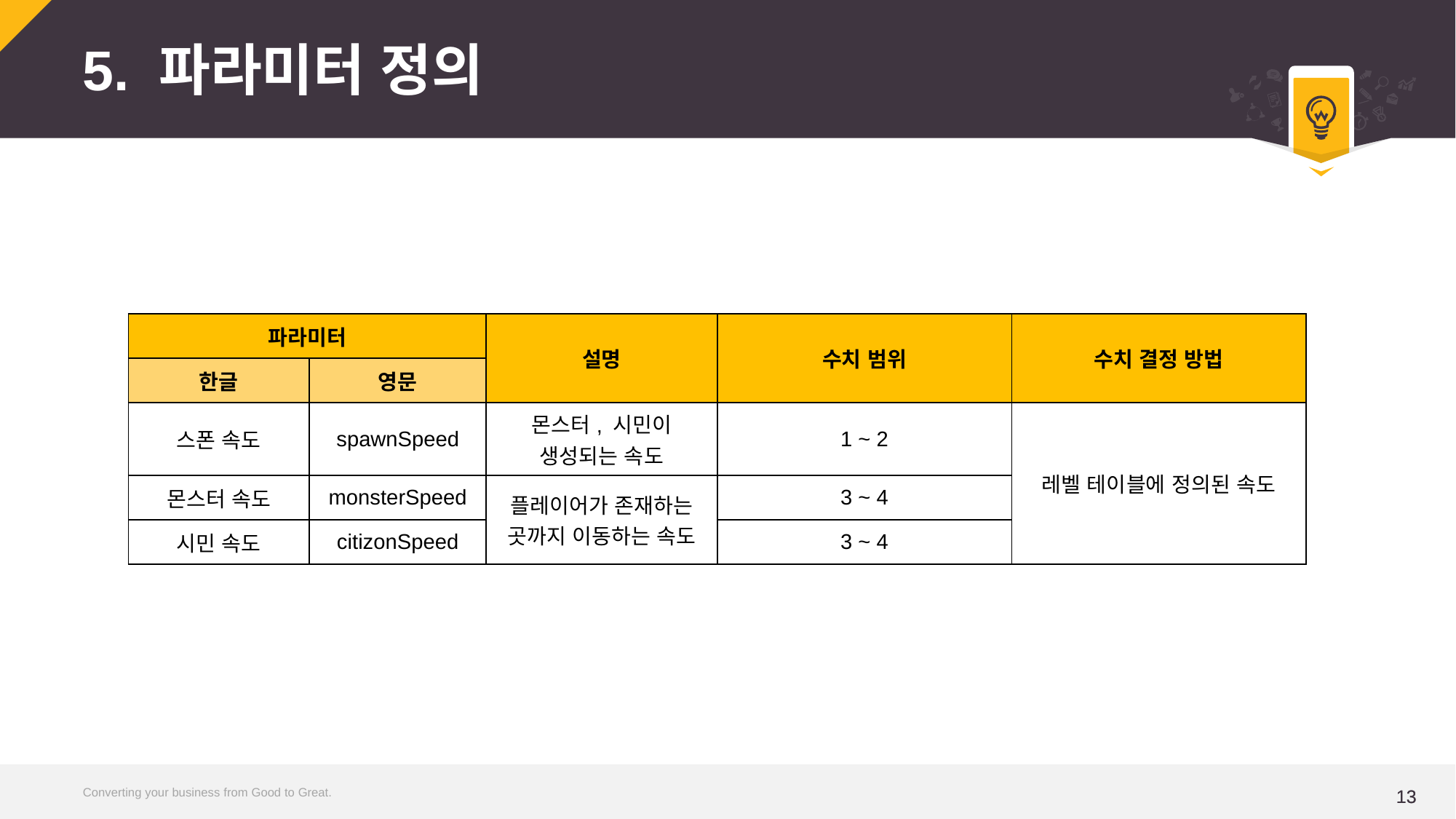

# 5. 파라미터 정의

| 파라미터 |  | 설명 | 수치 범위 | 수치 결정 방법 |
| --- | --- | --- | --- | --- |
| 한글 | 영문 |  |  |  |
| 스폰 속도 | spawnSpeed | 몬스터, 시민이 생성되는 속도 | 1 ~ 2 | 레벨 테이블에 정의된 속도 |
| 몬스터 속도 | monsterSpeed | 플레이어가 존재하는 곳까지 이동하는 속도 | 3 ~ 4 |  |
| 시민 속도 | citizonSpeed |  | 3 ~ 4 |  |
Converting your business from Good to Great.